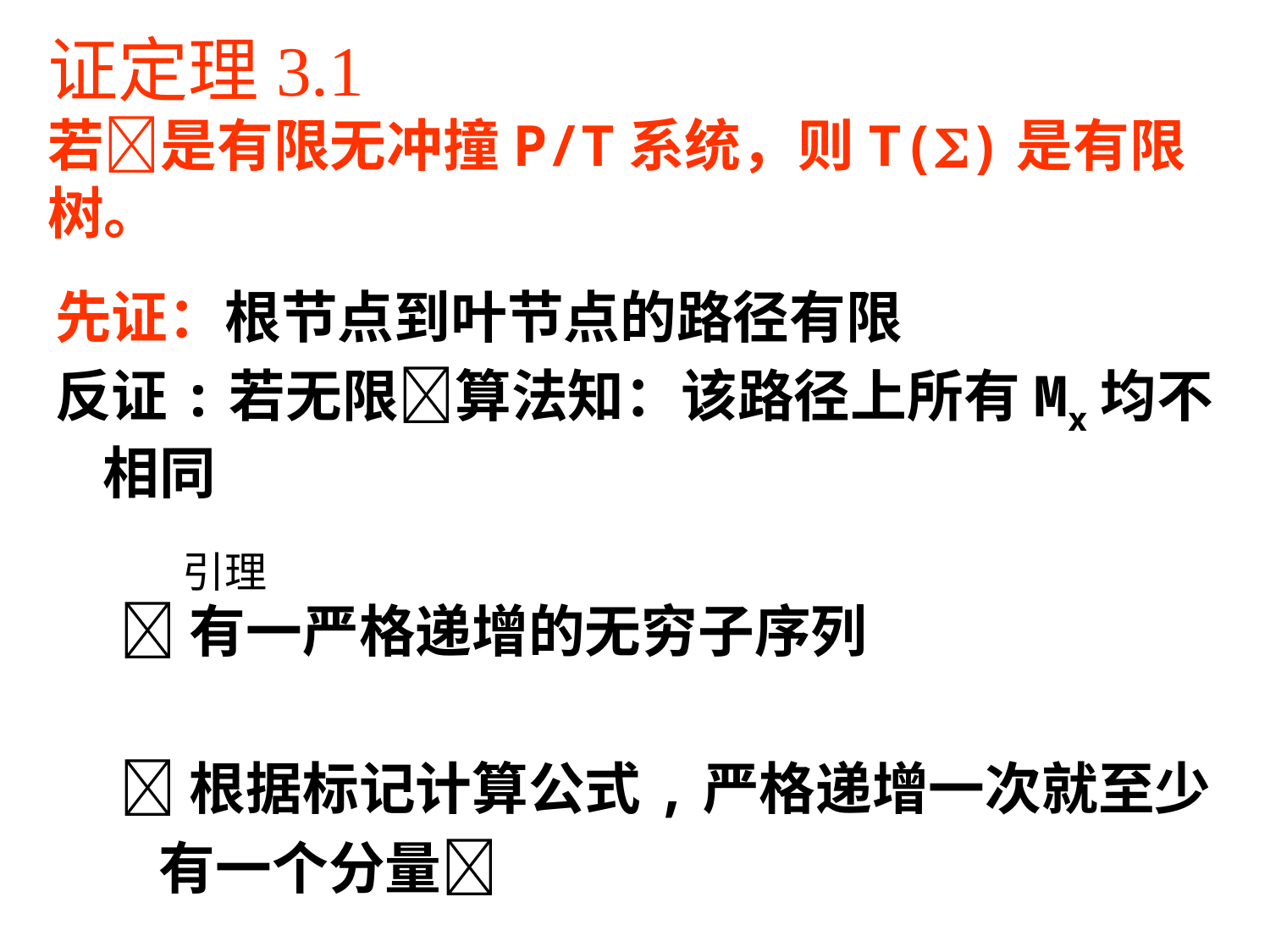

# 证定理3.1 若Σ是有限无冲撞P/T系统，则T(Σ)是有限树。
先证：根节点到叶节点的路径有限
反证:若无限⇒算法知：该路径上所有Mx均不相同

     ⇒有一严格递增的无穷子序列

     ⇒根据标记计算公式,严格递增一次就至少
       有一个分量ω
引理